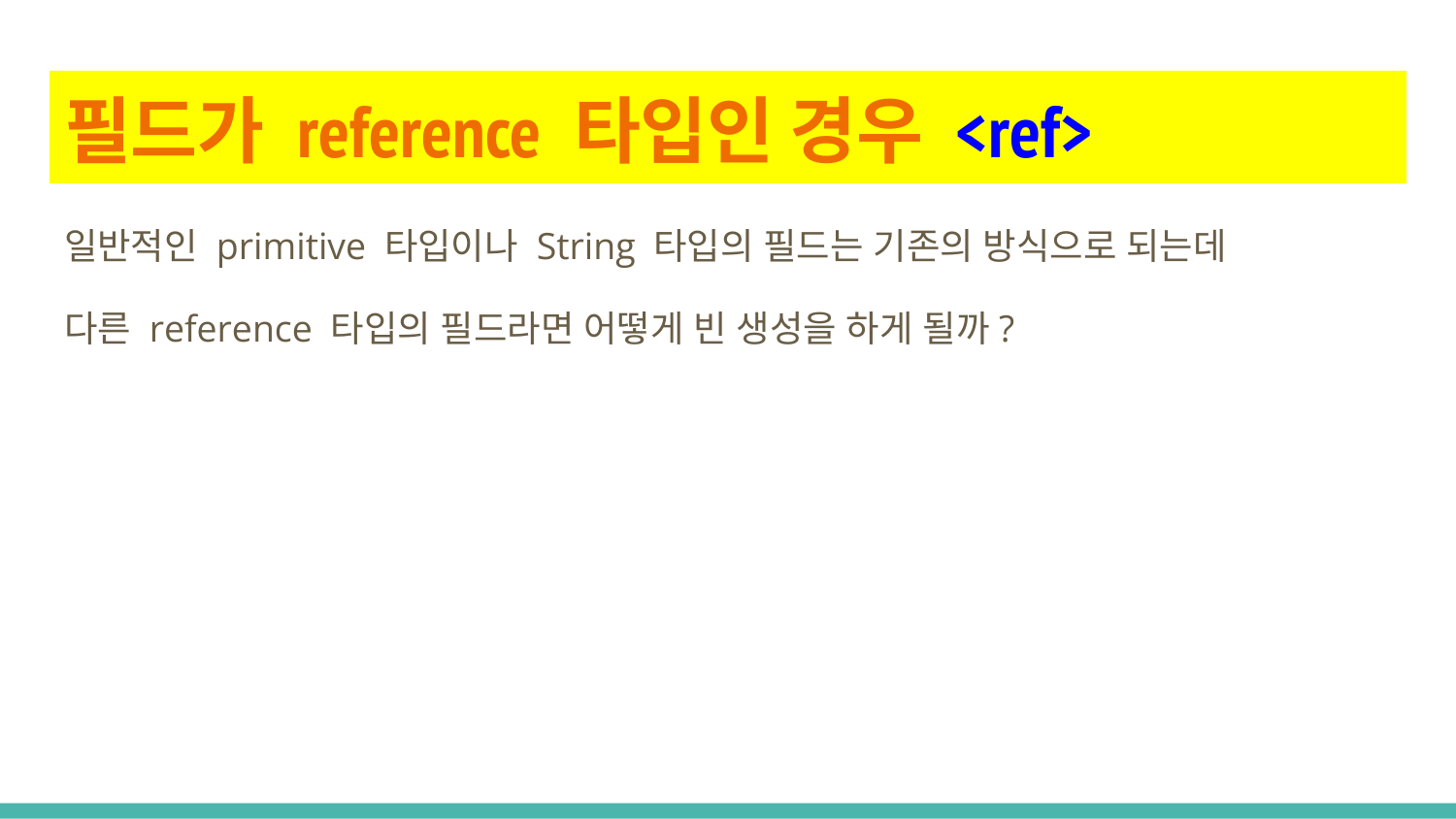

# 필드가 reference 타입인 경우 <ref>
일반적인 primitive 타입이나 String 타입의 필드는 기존의 방식으로 되는데
다른 reference 타입의 필드라면 어떻게 빈 생성을 하게 될까?